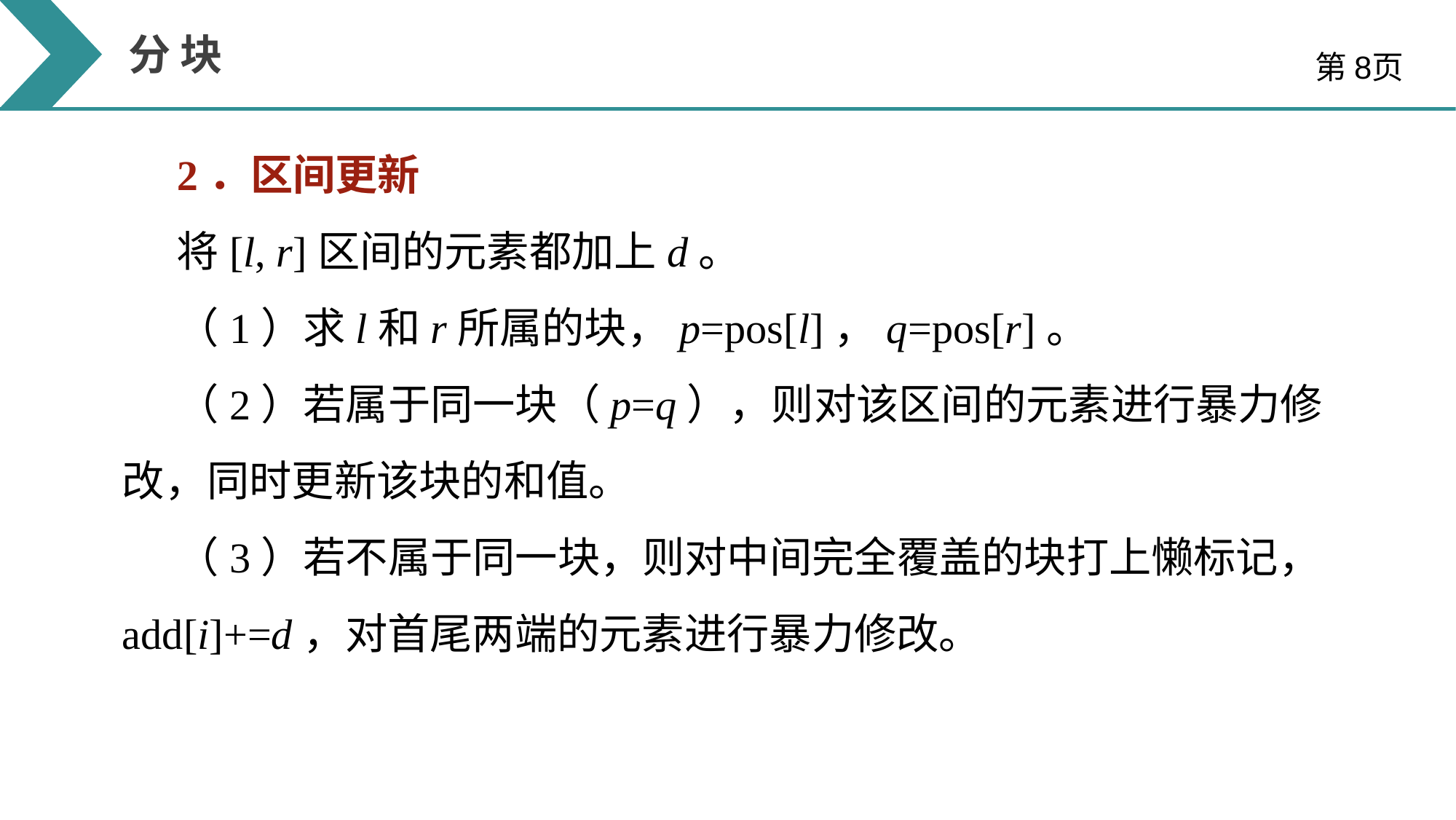

分 块
第8页
2．区间更新
将[l, r]区间的元素都加上d。
（1）求l和r所属的块，p=pos[l]，q=pos[r]。
（2）若属于同一块（p=q），则对该区间的元素进行暴力修改，同时更新该块的和值。
（3）若不属于同一块，则对中间完全覆盖的块打上懒标记，add[i]+=d，对首尾两端的元素进行暴力修改。